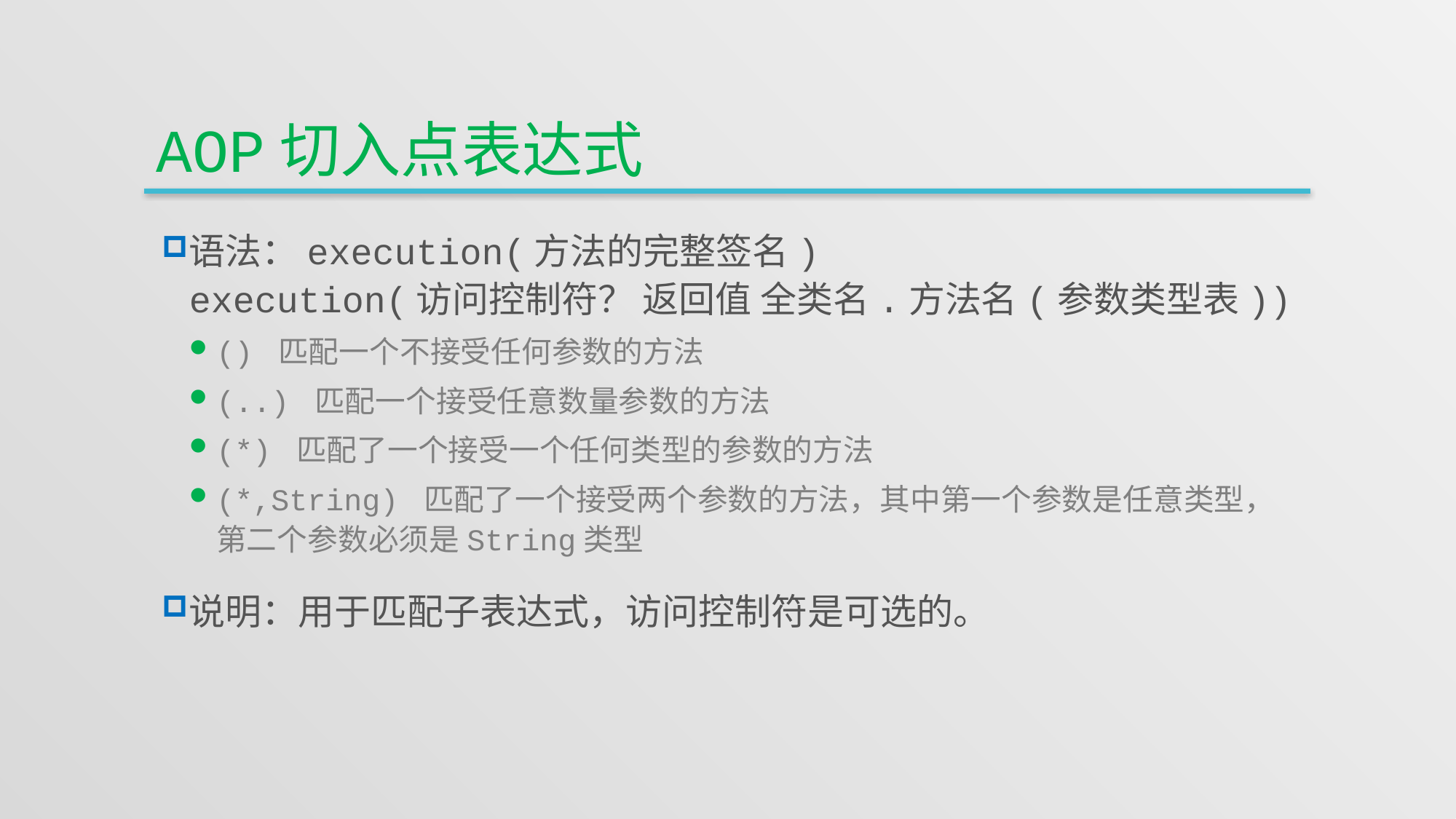

# aop切入点表达式
语法：execution(方法的完整签名)
execution(访问控制符？ 返回值 全类名.方法名(参数类型表))
() 匹配一个不接受任何参数的方法
(..) 匹配一个接受任意数量参数的方法
(*) 匹配了一个接受一个任何类型的参数的方法
(*,String) 匹配了一个接受两个参数的方法，其中第一个参数是任意类型，第二个参数必须是String类型
说明：用于匹配子表达式，访问控制符是可选的。